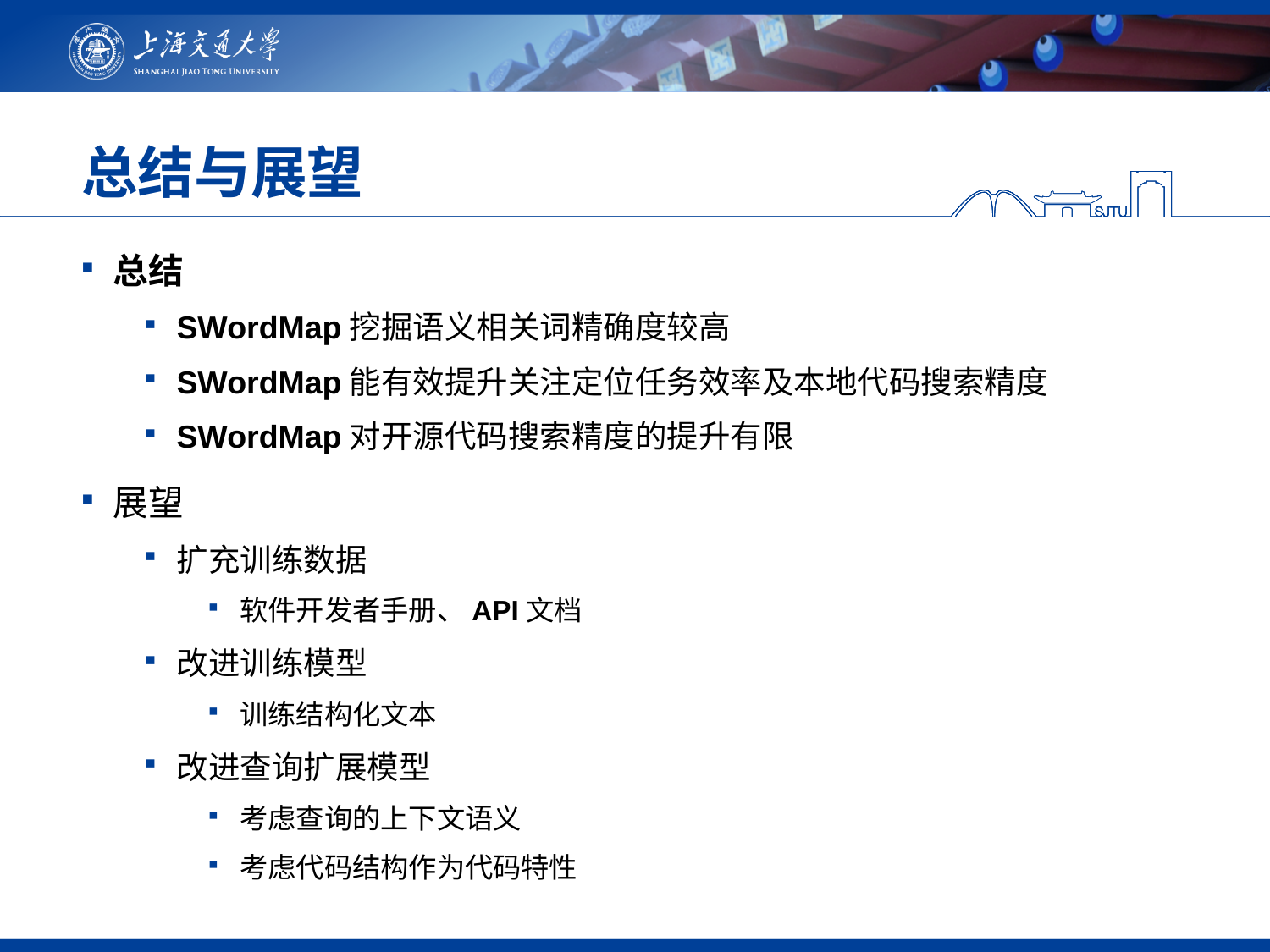

# 总结与展望
总结
SWordMap挖掘语义相关词精确度较高
SWordMap能有效提升关注定位任务效率及本地代码搜索精度
SWordMap对开源代码搜索精度的提升有限
展望
扩充训练数据
软件开发者手册、API文档
改进训练模型
训练结构化文本
改进查询扩展模型
考虑查询的上下文语义
考虑代码结构作为代码特性